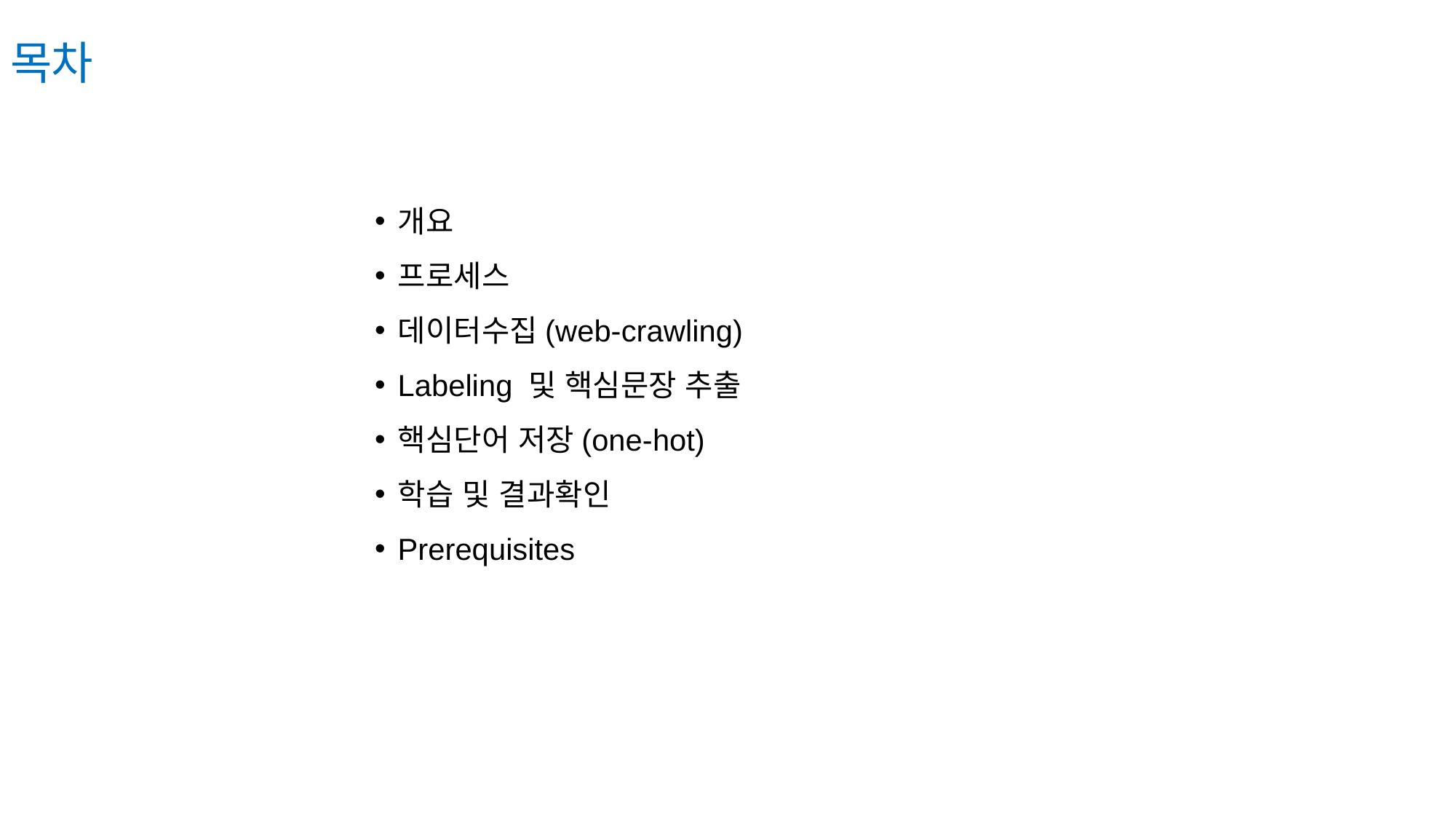

목차
개요
프로세스
데이터수집(web-crawling)
Labeling 및 핵심문장 추출
핵심단어 저장(one-hot)
학습 및 결과확인
Prerequisites